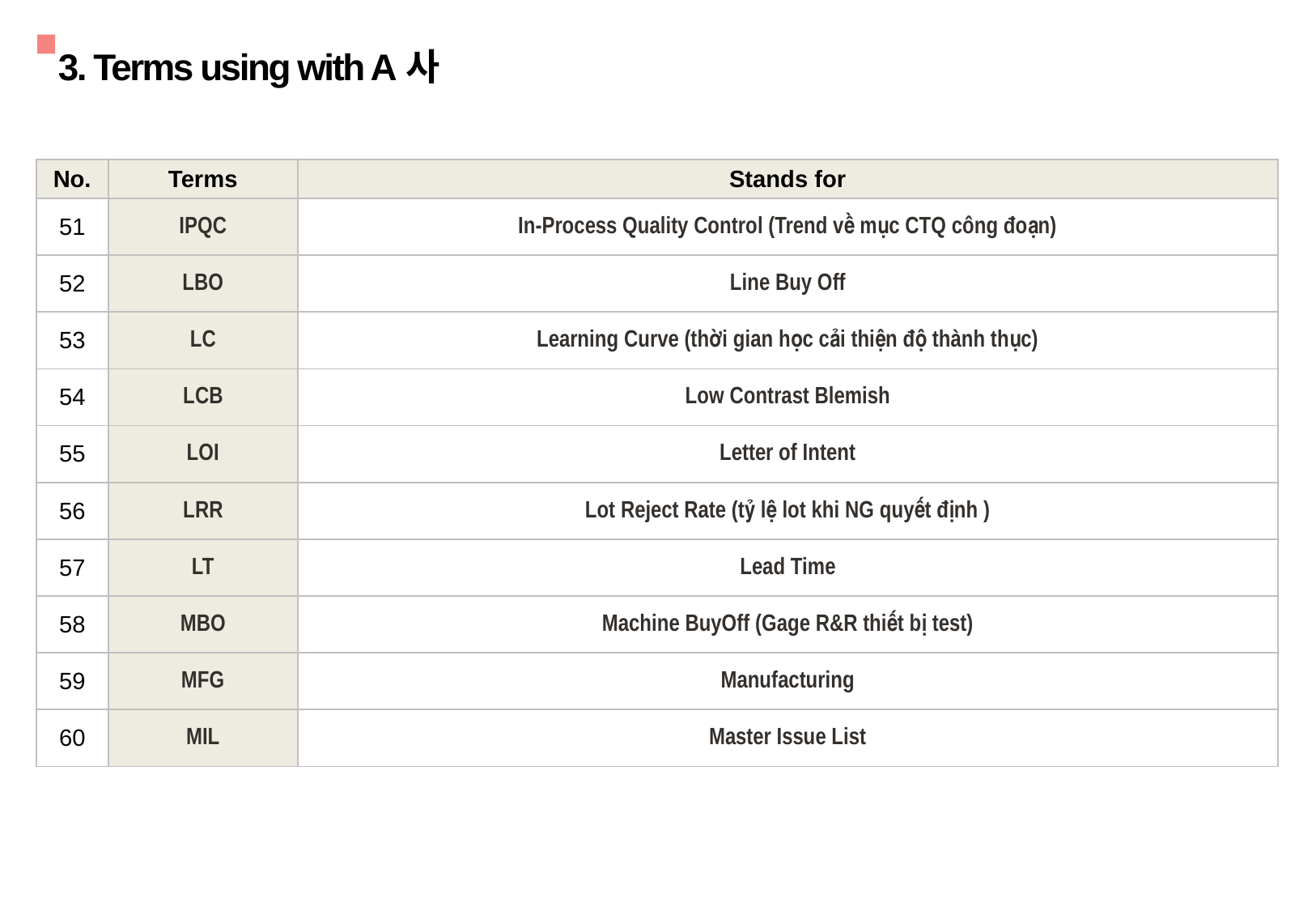

3. Terms using with A사

| No. | Terms | Stands for |
| --- | --- | --- |
| 51 | IPQC | In-Process Quality Control (Trend về mục CTQ công đoạn) |
| 52 | LBO | Line Buy Off |
| 53 | LC | Learning Curve (thời gian học cải thiện độ thành thục) |
| 54 | LCB | Low Contrast Blemish |
| 55 | LOI | Letter of Intent |
| 56 | LRR | Lot Reject Rate (tỷ lệ lot khi NG quyết định ) |
| 57 | LT | Lead Time |
| 58 | MBO | Machine BuyOff (Gage R&R thiết bị test) |
| 59 | MFG | Manufacturing |
| 60 | MIL | Master Issue List |